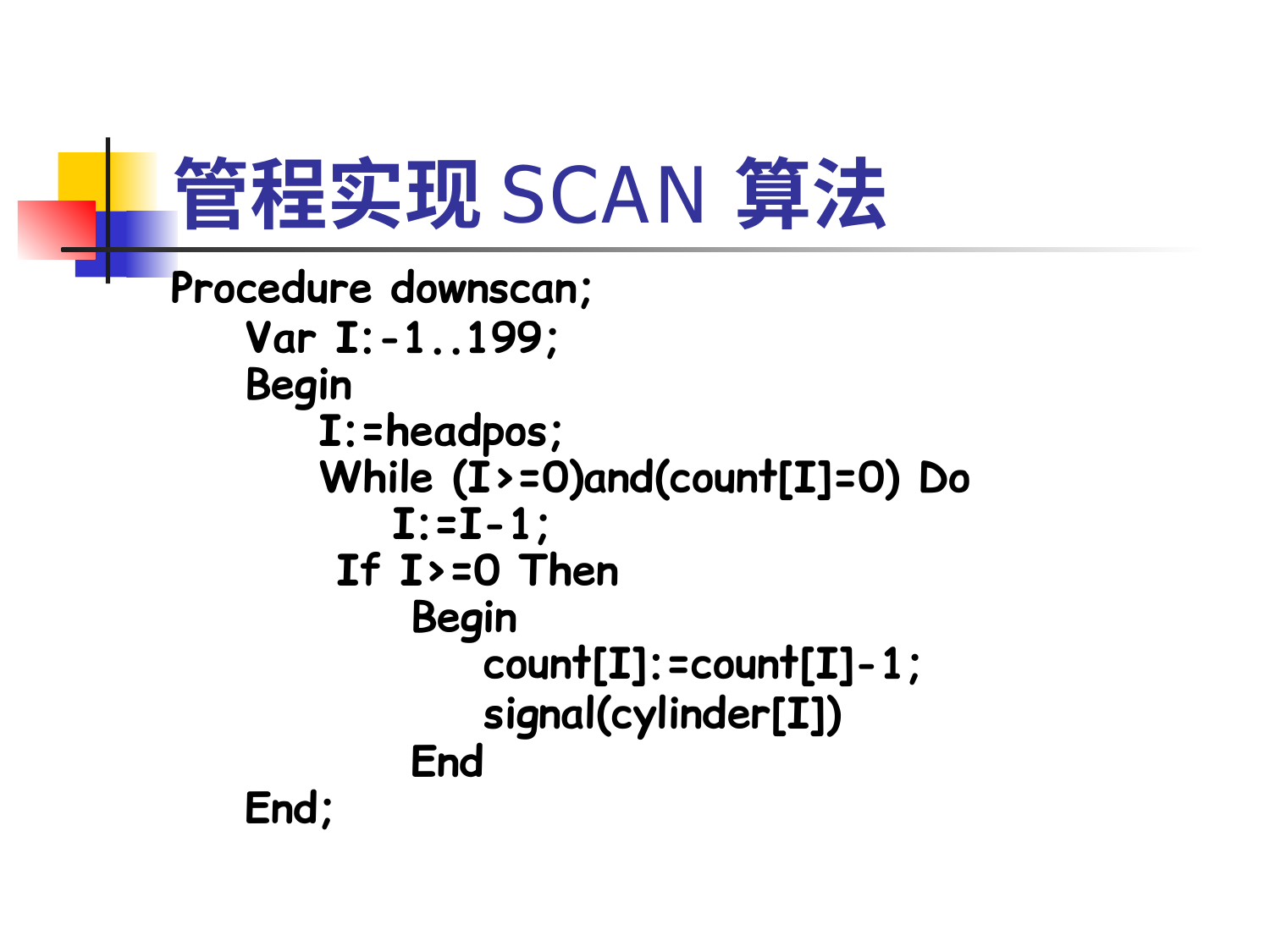

# 管程实现SCAN算法
Procedure downscan;
    Var I:-1..199;
    Begin
        I:=headpos;
        While (I>=0)and(count[I]=0) Do
            I:=I-1;
         If I>=0 Then
             Begin
                 count[I]:=count[I]-1;
                 signal(cylinder[I])
             End
    End;